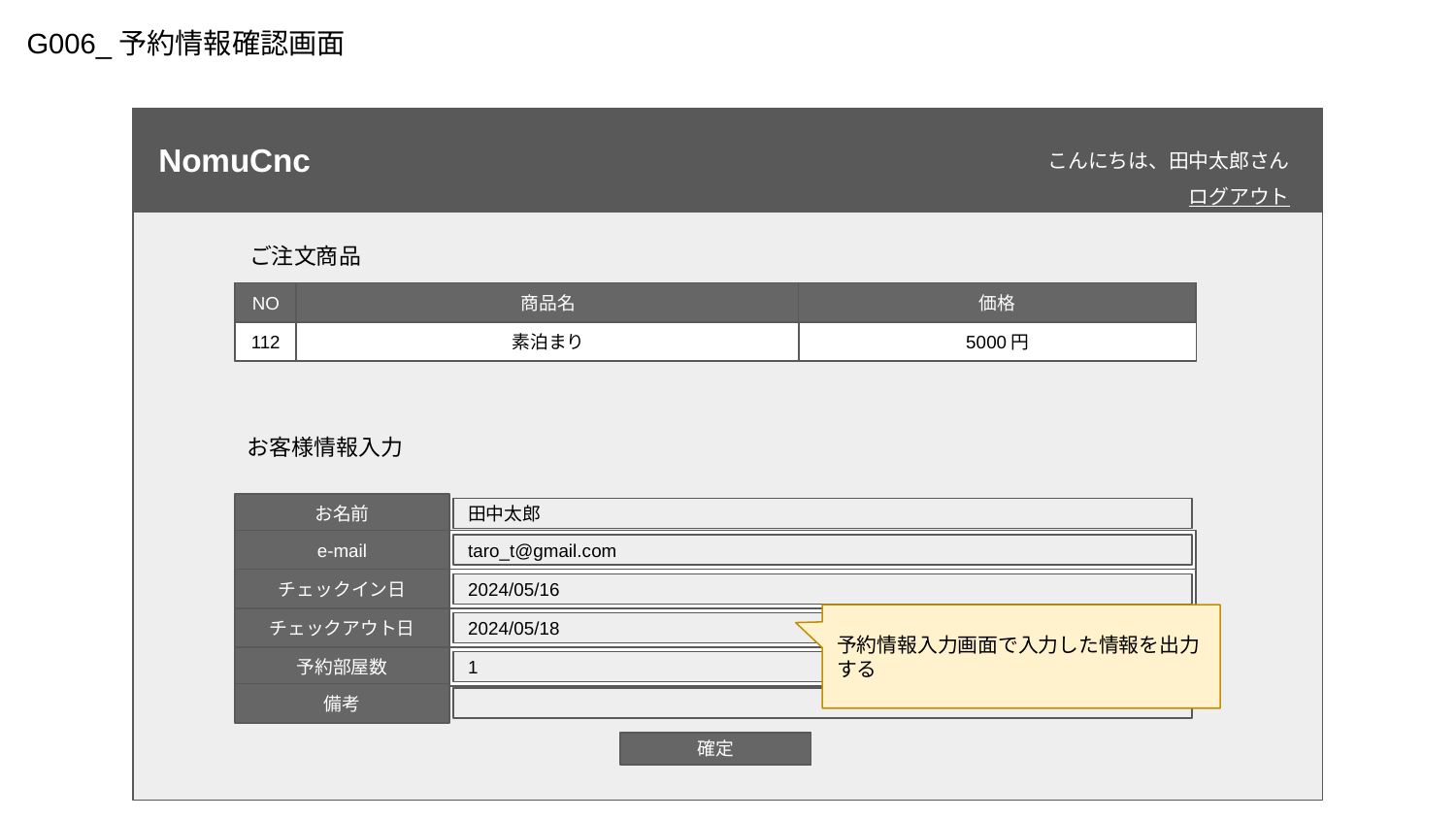

G006_予約情報確認画面

こんにちは、田中太郎さん
ログアウト
NomuCnc
ご注文商品

NO
商品名
価格
112
素泊まり
5000円
お客様情報入力
お名前
田中太郎
e-mail

taro_t@gmail.com
チェックイン日

2024/05/16
予約情報入力画面で入力した情報を出力する
チェックアウト日

2024/05/18
予約部屋数

1
備考

確定